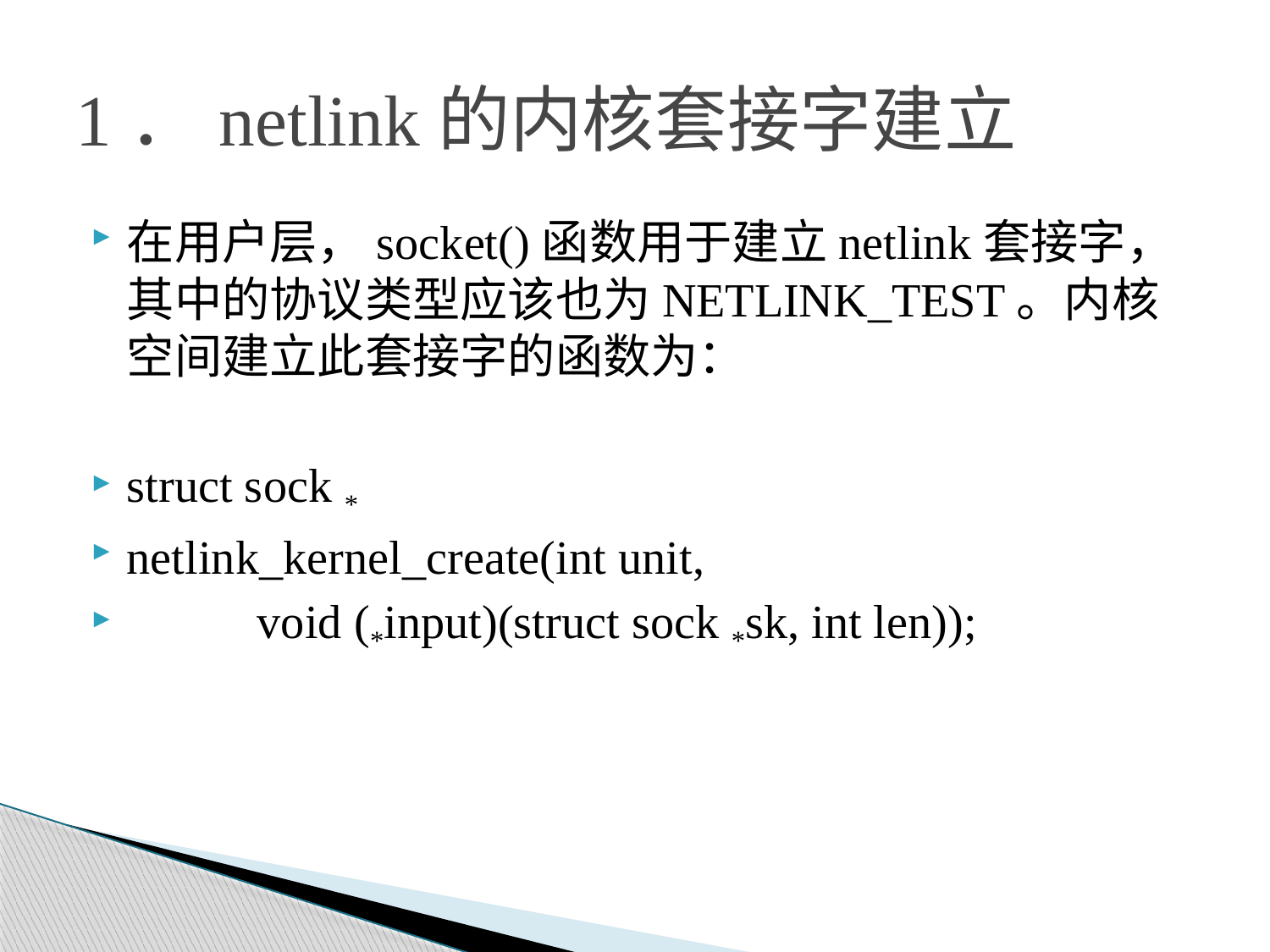

# 1．netlink的内核套接字建立
在用户层，socket()函数用于建立netlink套接字，其中的协议类型应该也为NETLINK_TEST。内核空间建立此套接字的函数为：

struct sock *
netlink_kernel_create(int unit,
           void (*input)(struct sock *sk, int len));